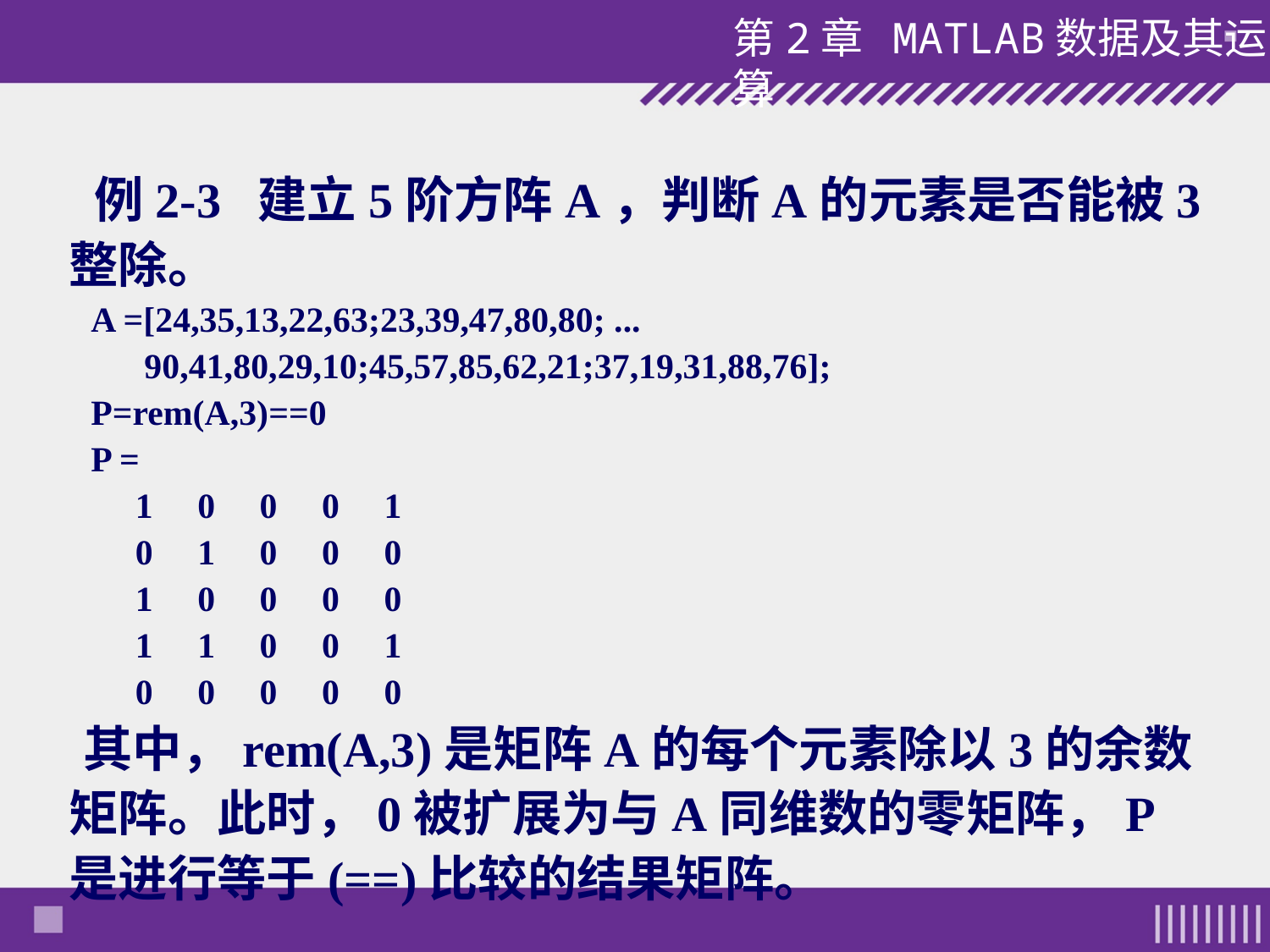

例2-3  建立5阶方阵A，判断A的元素是否能被3整除。
      A =[24,35,13,22,63;23,39,47,80,80; ...
            90,41,80,29,10;45,57,85,62,21;37,19,31,88,76];
      P=rem(A,3)==0
      P =
           1     0     0     0     1
           0     1     0     0     0
           1     0     0     0     0
           1     1     0     0     1
           0     0     0     0     0
   其中，rem(A,3)是矩阵A的每个元素除以3的余数矩阵。此时，0被扩展为与A同维数的零矩阵，P是进行等于(==)比较的结果矩阵。